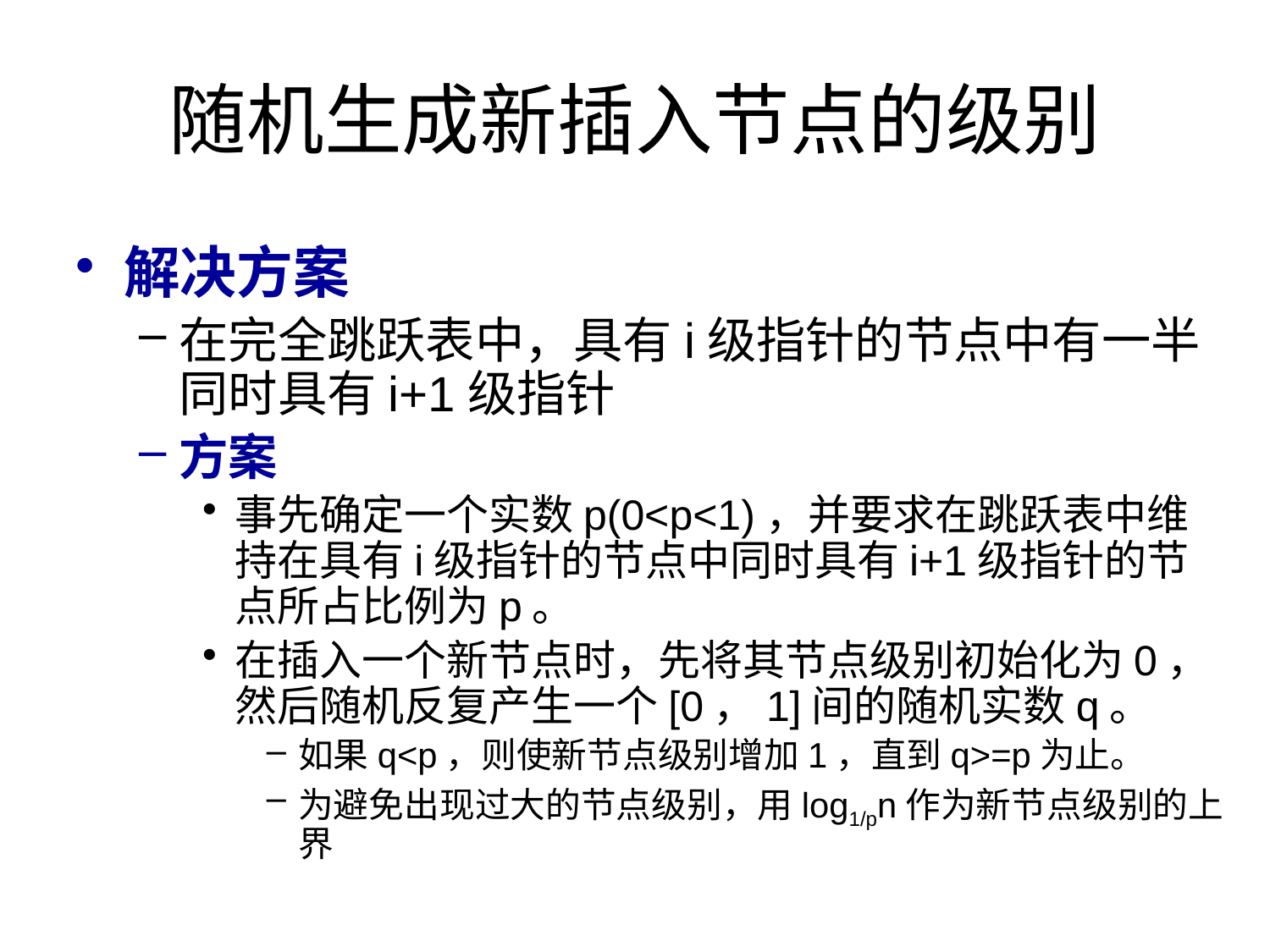

# 随机生成新插入节点的级别
解决方案
在完全跳跃表中，具有i级指针的节点中有一半同时具有i+1级指针
方案
事先确定一个实数p(0<p<1)，并要求在跳跃表中维持在具有i级指针的节点中同时具有i+1级指针的节点所占比例为p。
在插入一个新节点时，先将其节点级别初始化为0，然后随机反复产生一个[0，1]间的随机实数q。
如果q<p，则使新节点级别增加1，直到q>=p为止。
为避免出现过大的节点级别，用log1/pn作为新节点级别的上界